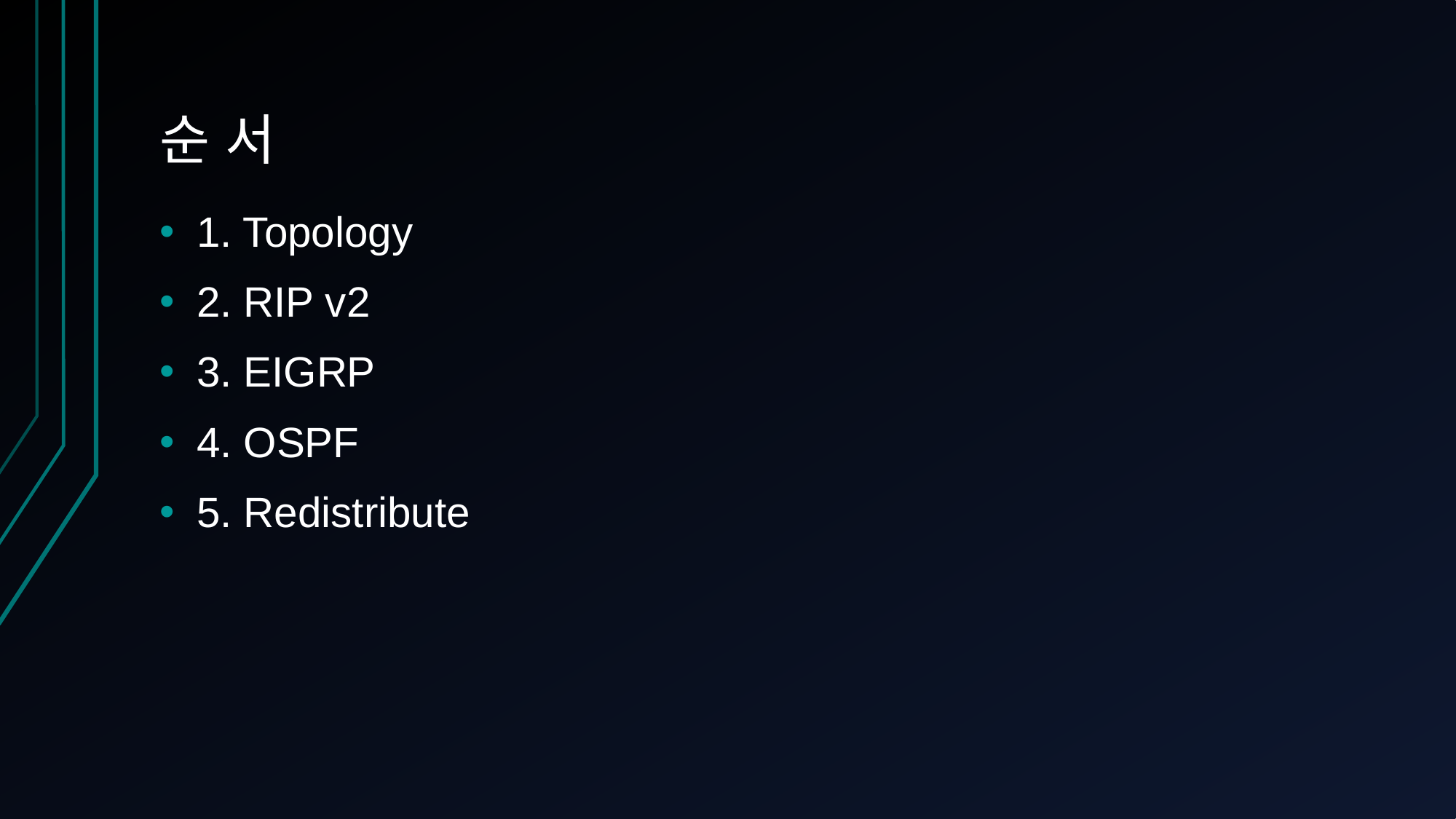

# 순 서
1. Topology
2. RIP v2
3. EIGRP
4. OSPF
5. Redistribute